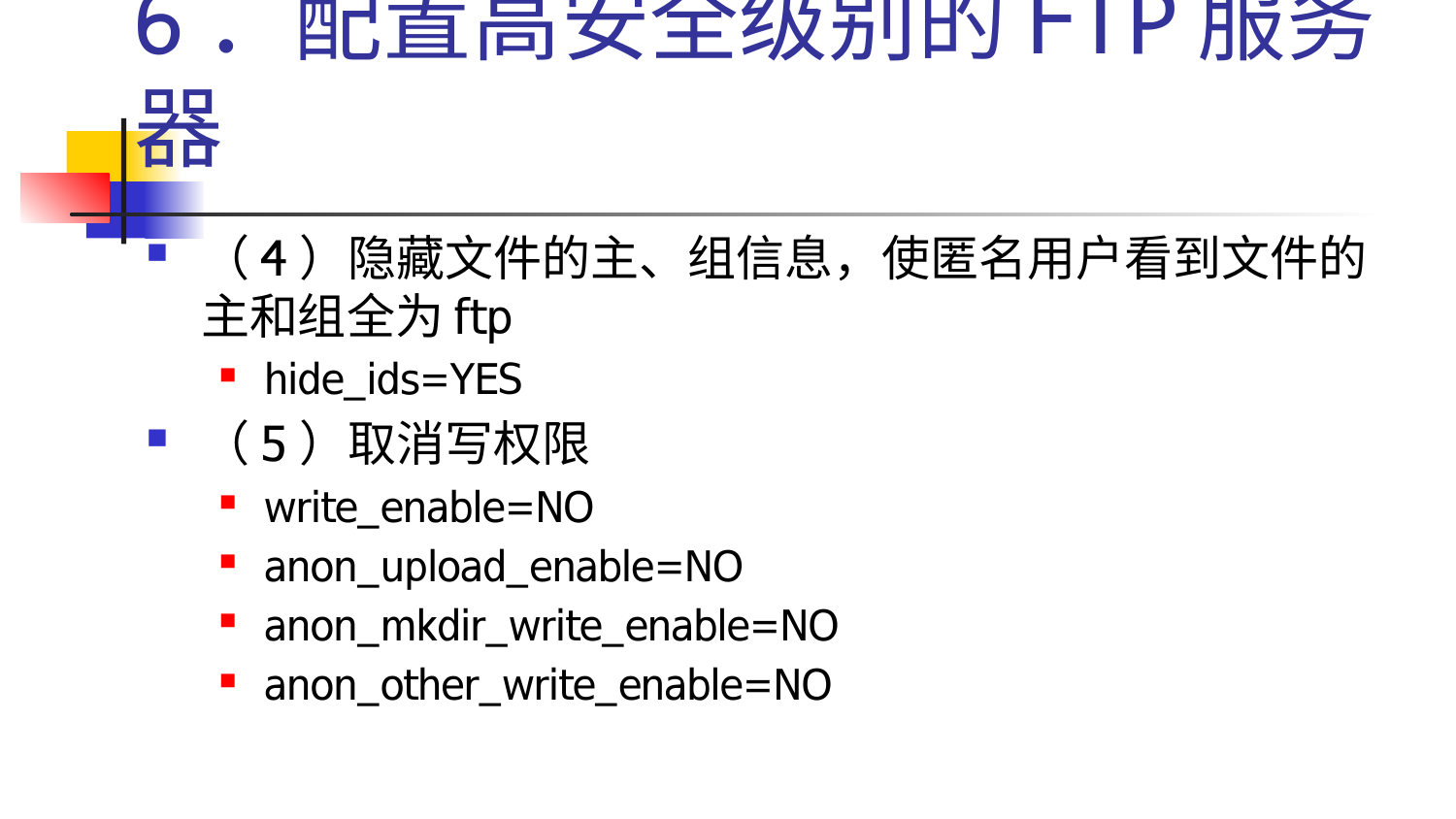

# 6．配置高安全级别的FTP服务器
（4）隐藏文件的主、组信息，使匿名用户看到文件的主和组全为ftp
hide_ids=YES
（5）取消写权限
write_enable=NO
anon_upload_enable=NO
anon_mkdir_write_enable=NO
anon_other_write_enable=NO